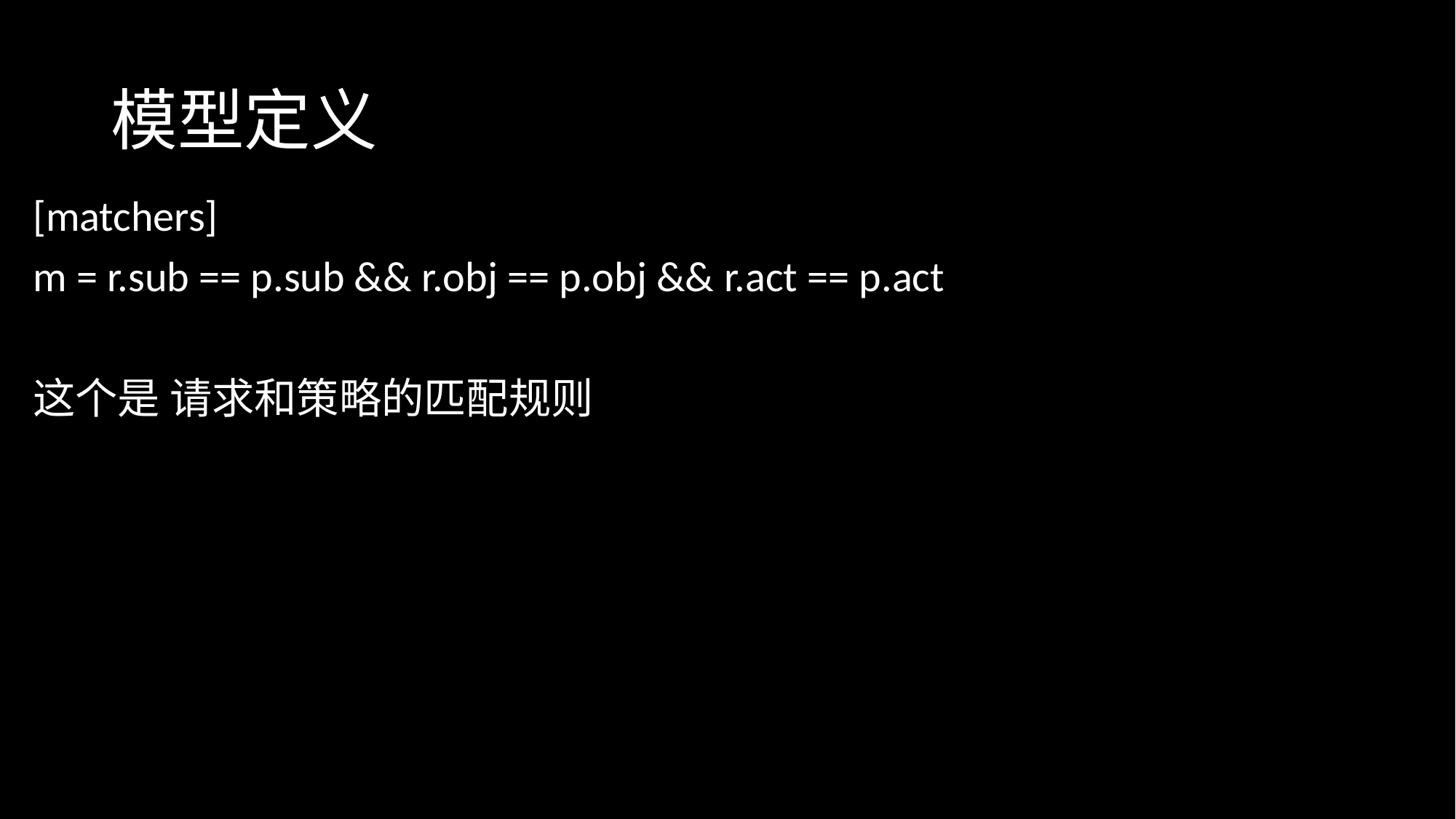

# 模型定义
[matchers]
m = r.sub == p.sub && r.obj == p.obj && r.act == p.act

这个是 请求和策略的匹配规则